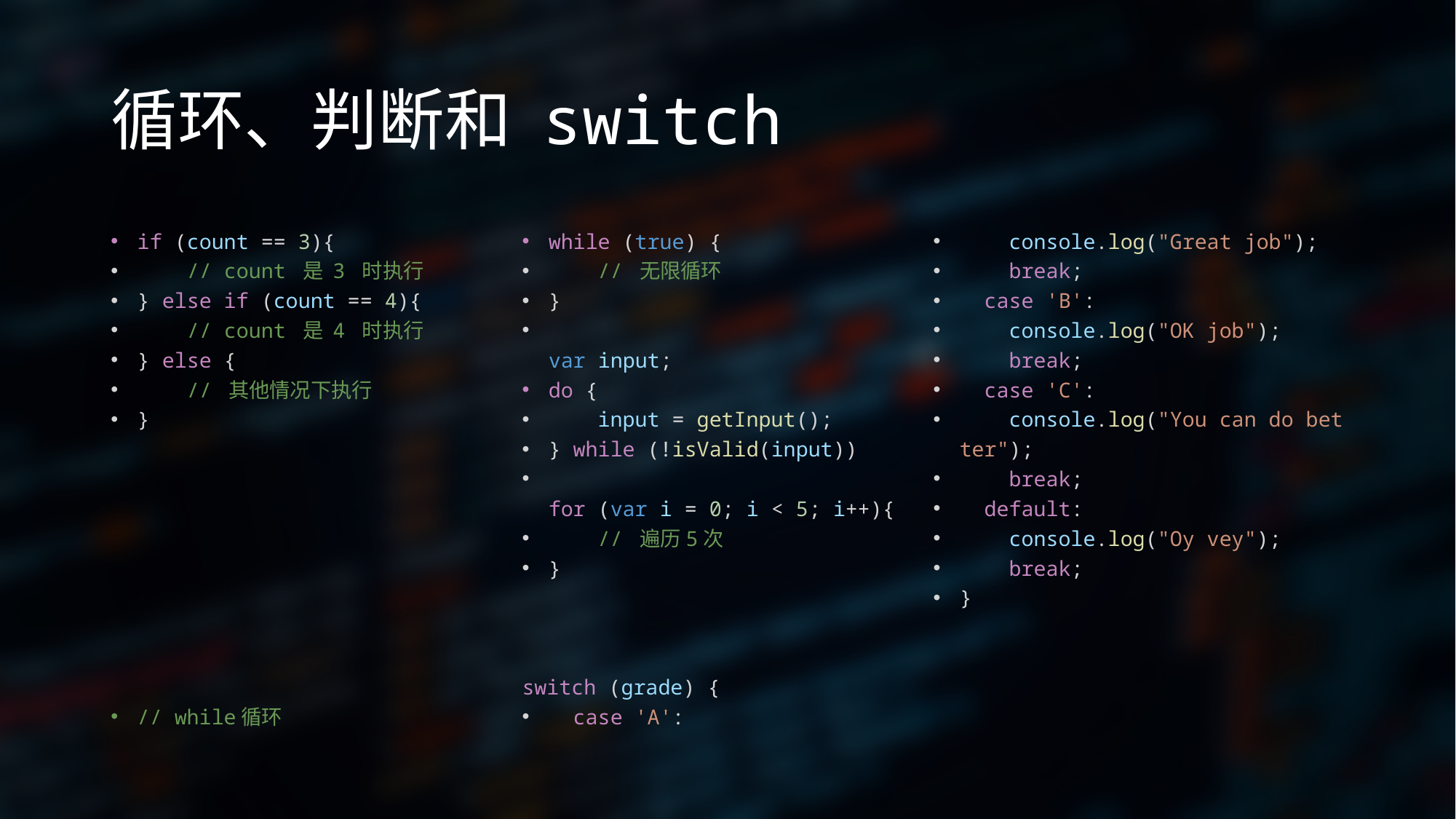

# 循环、判断和 switch
if (count == 3){
    // count 是 3 时执行
} else if (count == 4){
    // count 是 4 时执行
} else {
    // 其他情况下执行
}

// while循环
while (true) {
    // 无限循环
}
var input;
do {
    input = getInput();
} while (!isValid(input))
for (var i = 0; i < 5; i++){
    // 遍历5次
}

switch (grade) {
  case 'A':
    console.log("Great job");
    break;
  case 'B':
    console.log("OK job");
    break;
  case 'C':
    console.log("You can do better");
    break;
  default:
    console.log("Oy vey");
    break;
}